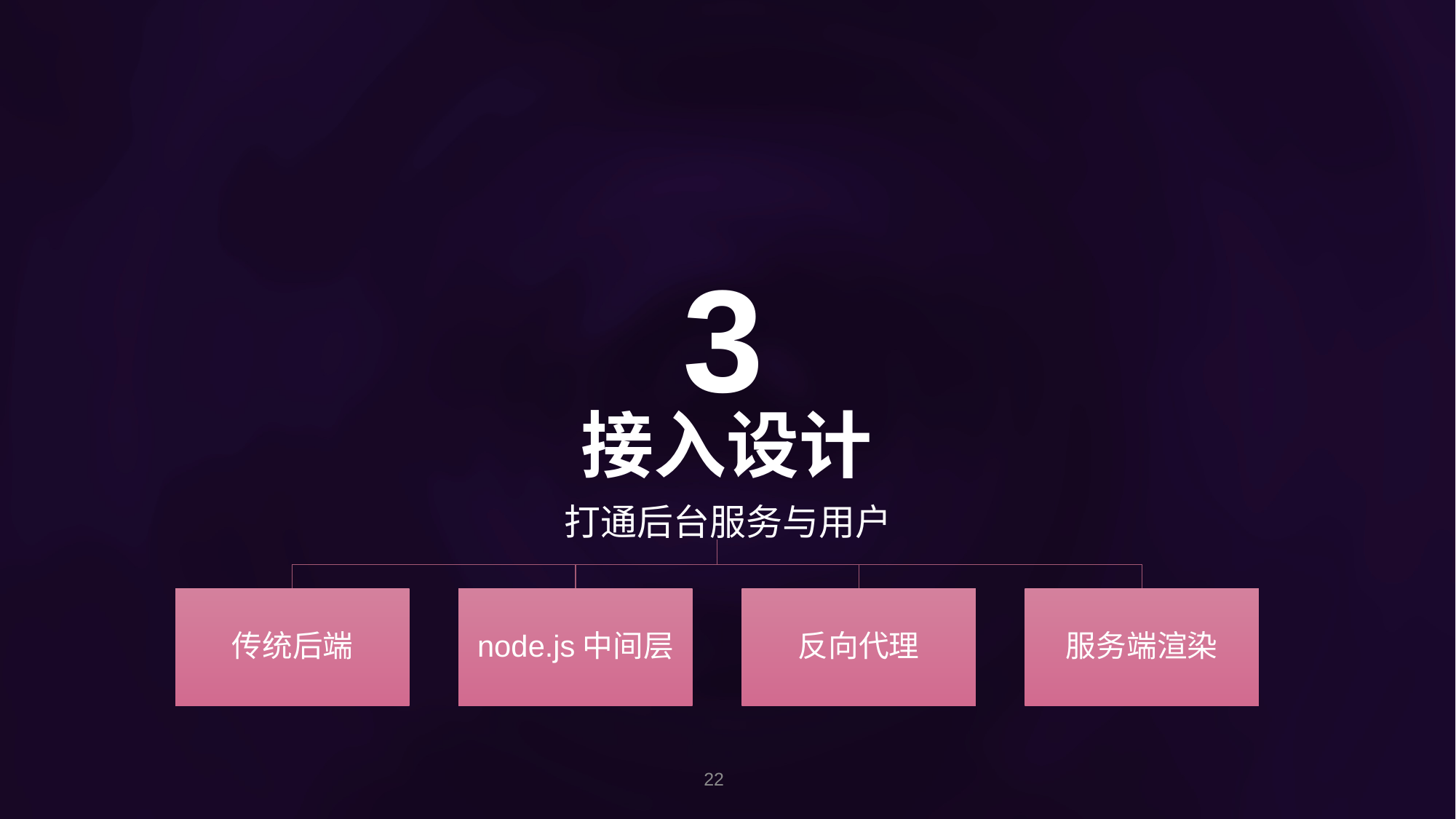

3

传统后端
node.js中间层
反向代理
服务端渲染
接入设计
打通后台服务与用户
22